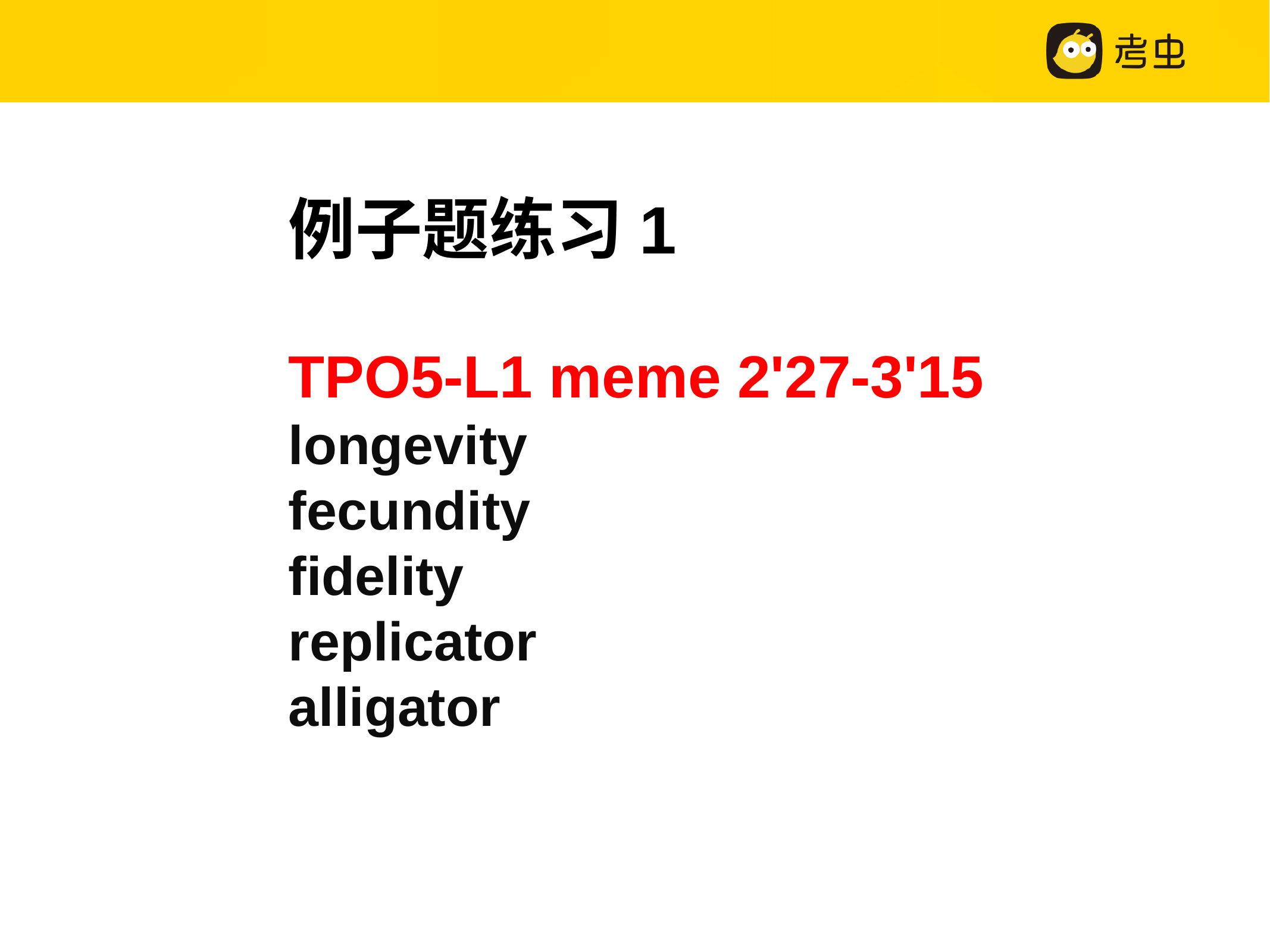

例子题练习1

TPO5-L1 meme 2'27-3'15
longevity
fecundity
fidelity
replicator
alligator